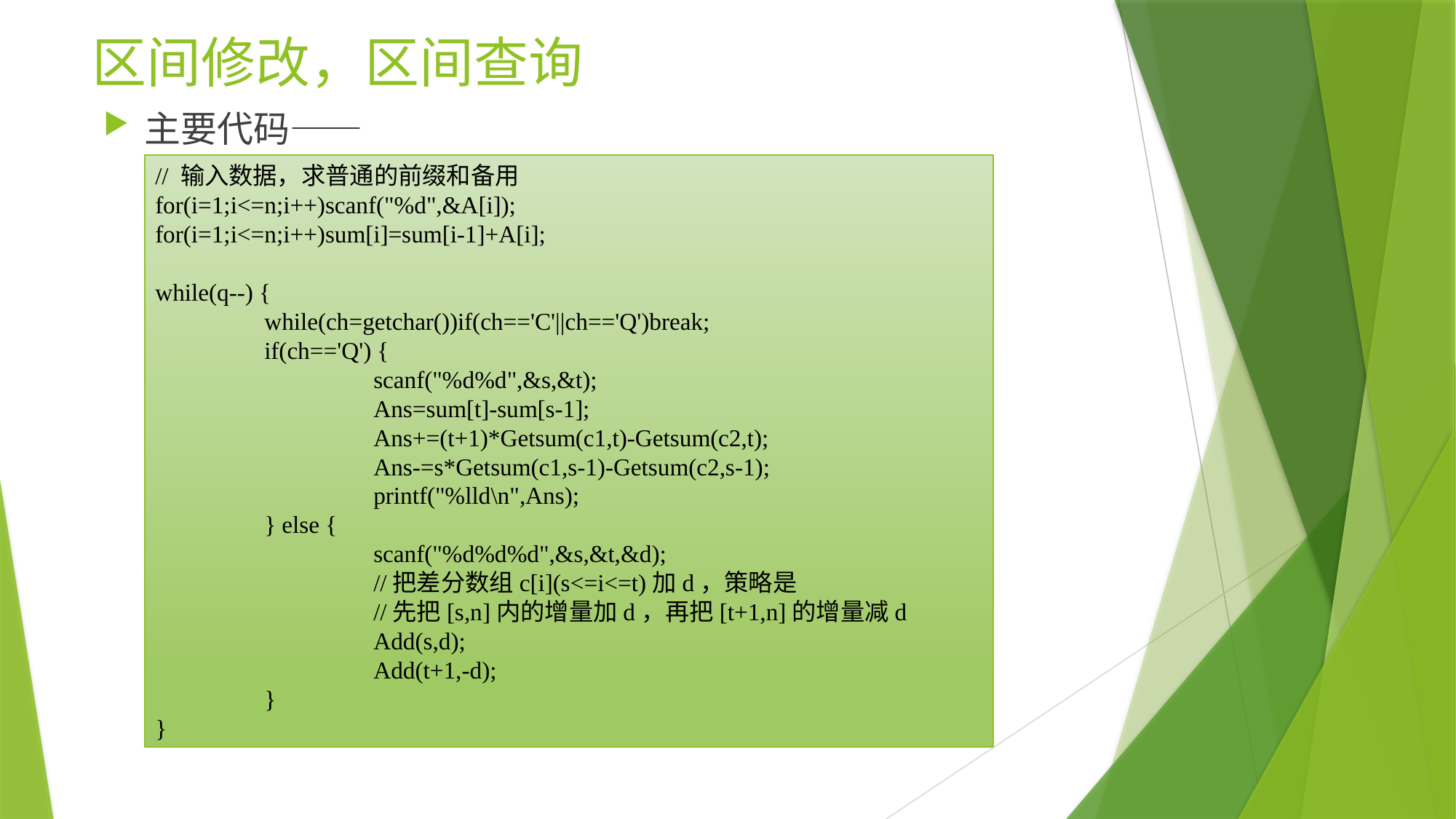

# 区间修改，区间查询
主要代码——
// 输入数据，求普通的前缀和备用
for(i=1;i<=n;i++)scanf("%d",&A[i]);
for(i=1;i<=n;i++)sum[i]=sum[i-1]+A[i];

while(q--) {
	while(ch=getchar())if(ch=='C'||ch=='Q')break;
	if(ch=='Q') {
		scanf("%d%d",&s,&t);
		Ans=sum[t]-sum[s-1];
		Ans+=(t+1)*Getsum(c1,t)-Getsum(c2,t);
		Ans-=s*Getsum(c1,s-1)-Getsum(c2,s-1);
		printf("%lld\n",Ans);
	} else {
		scanf("%d%d%d",&s,&t,&d);
		//把差分数组c[i](s<=i<=t)加d，策略是
		//先把[s,n]内的增量加d，再把[t+1,n]的增量减d
		Add(s,d);
		Add(t+1,-d);
	}
}